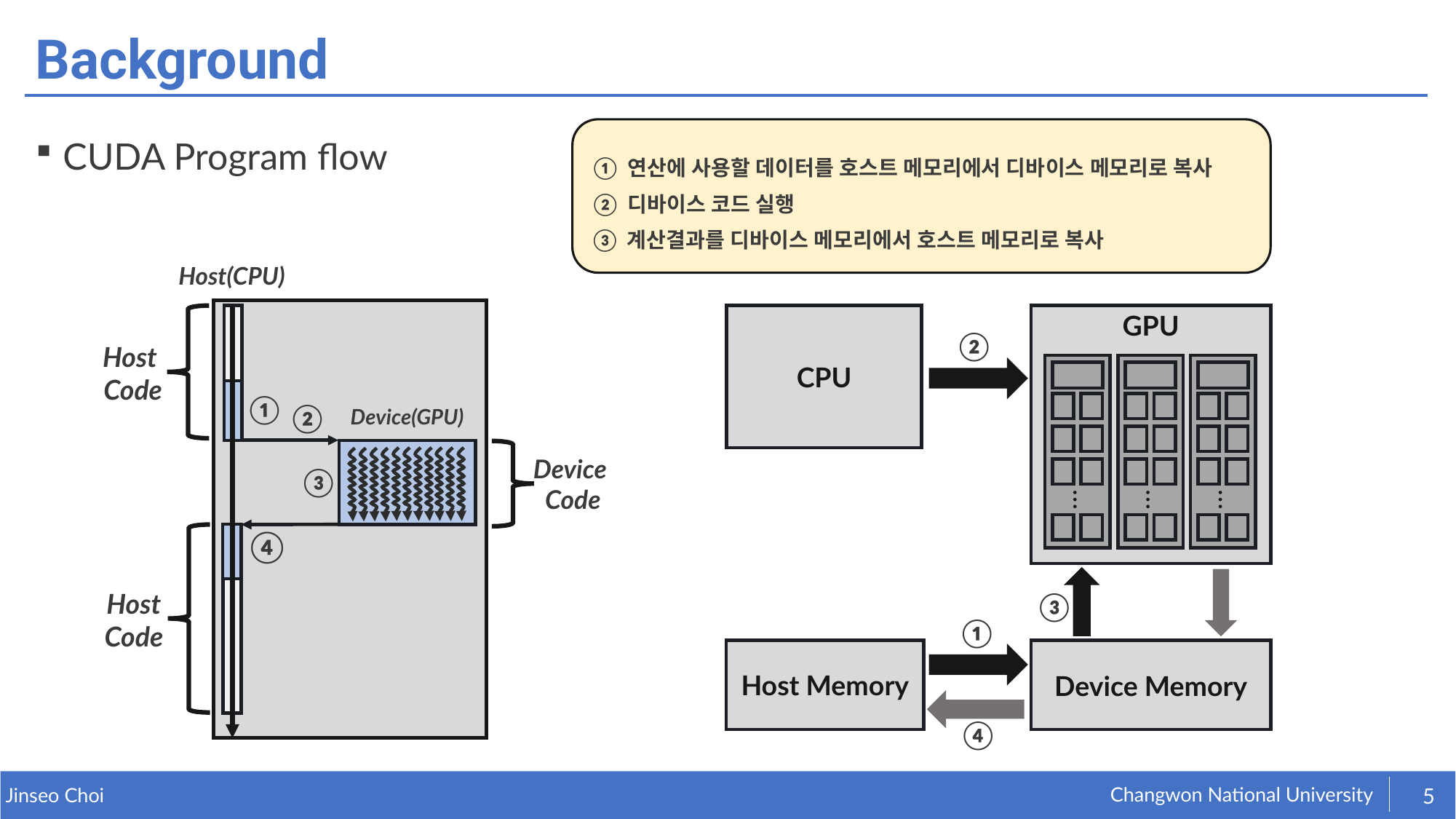

# Background
CUDA Program flow

① 연산에 사용할 데이터를 호스트 메모리에서 디바이스 메모리로 복사
② 디바이스 코드 실행
③ 계산결과를 디바이스 메모리에서 호스트 메모리로 복사
Host(CPU)

CPU
GPU

②

…
…
…

③
①
Host Memory
Device Memory

④

Host
Code

①
②
Device(GPU)

Device
Code

③

④

Host
Code
5